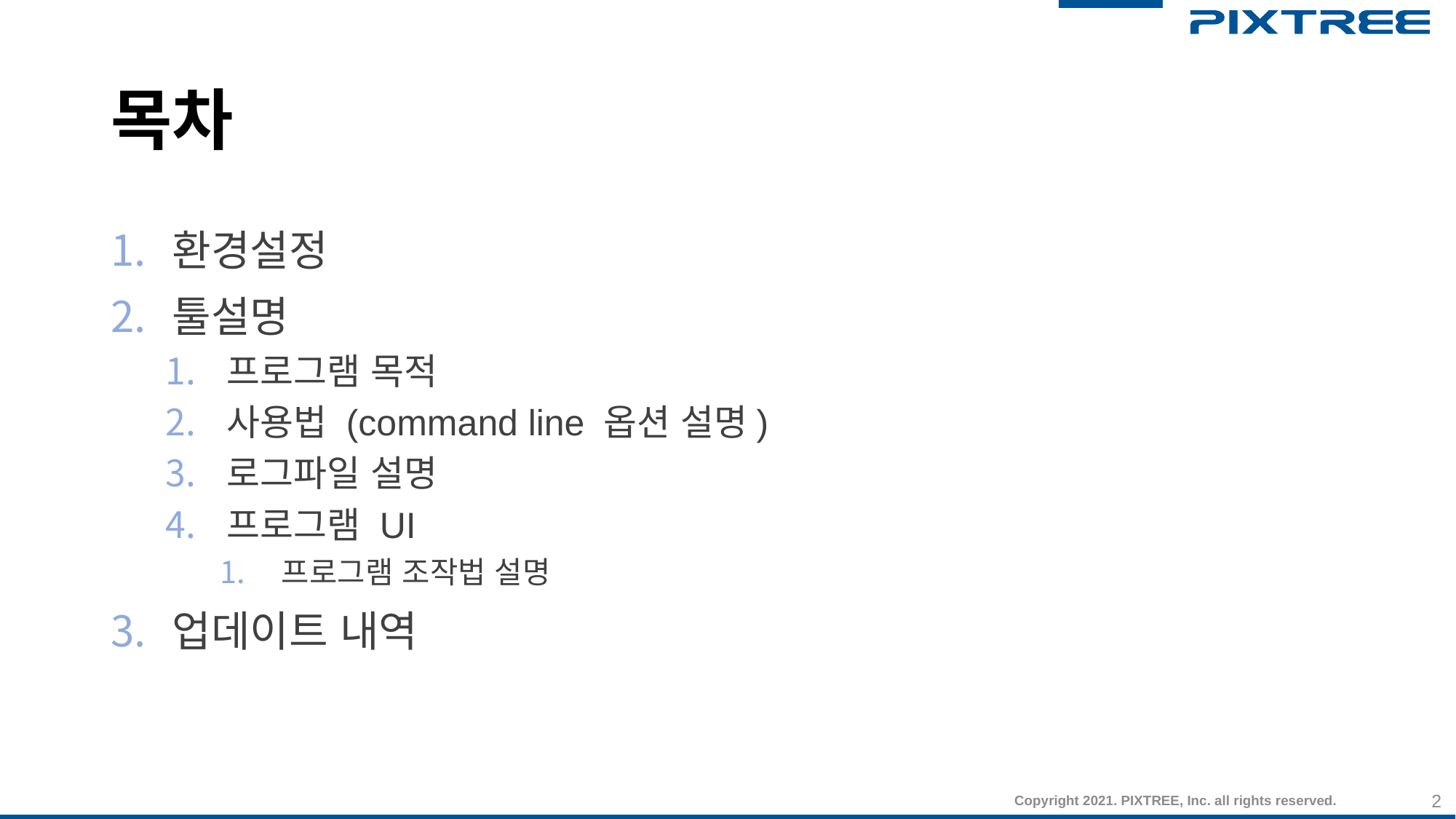

# 목차
환경설정
툴설명
프로그램 목적
사용법 (command line 옵션 설명)
로그파일 설명
프로그램 UI
프로그램 조작법 설명
업데이트 내역

Copyright 2021. PIXTREE, Inc. all rights reserved.
2